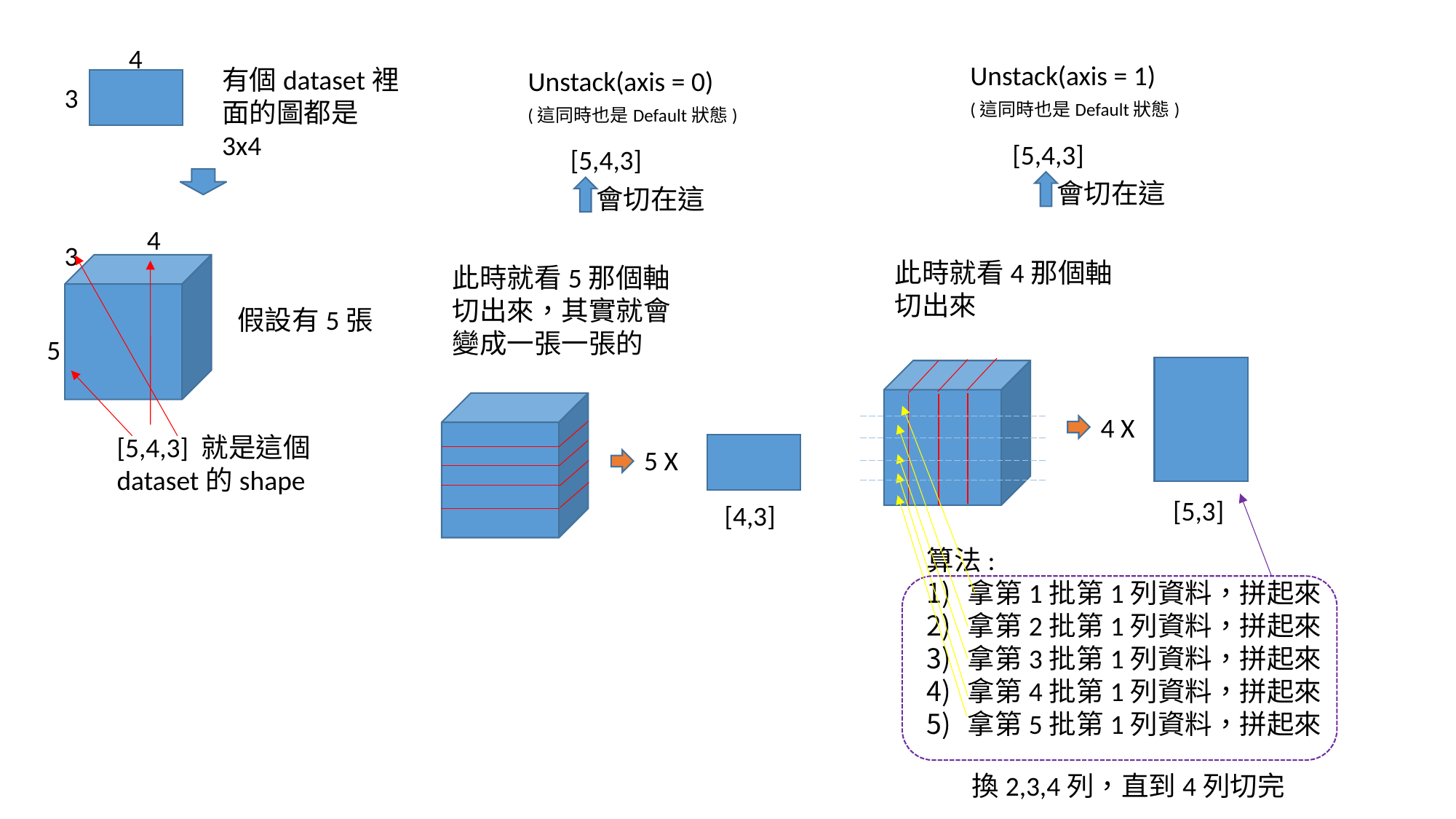

4
Unstack(axis = 1)
有個dataset裡面的圖都是3x4
Unstack(axis = 0)

3
(這同時也是Default狀態)
(這同時也是Default狀態)
[5,4,3]
[5,4,3]

會切在這
會切在這

4
3
此時就看4那個軸切出來

此時就看5那個軸切出來，其實就會變成一張一張的

假設有5張
5

4 X

[5,4,3] 就是這個dataset的shape

5 X

[5,3]
[4,3]
算法:
拿第1批第1列資料，拼起來
拿第2批第1列資料，拼起來
拿第3批第1列資料，拼起來
拿第4批第1列資料，拼起來
拿第5批第1列資料，拼起來

換2,3,4列，直到4列切完